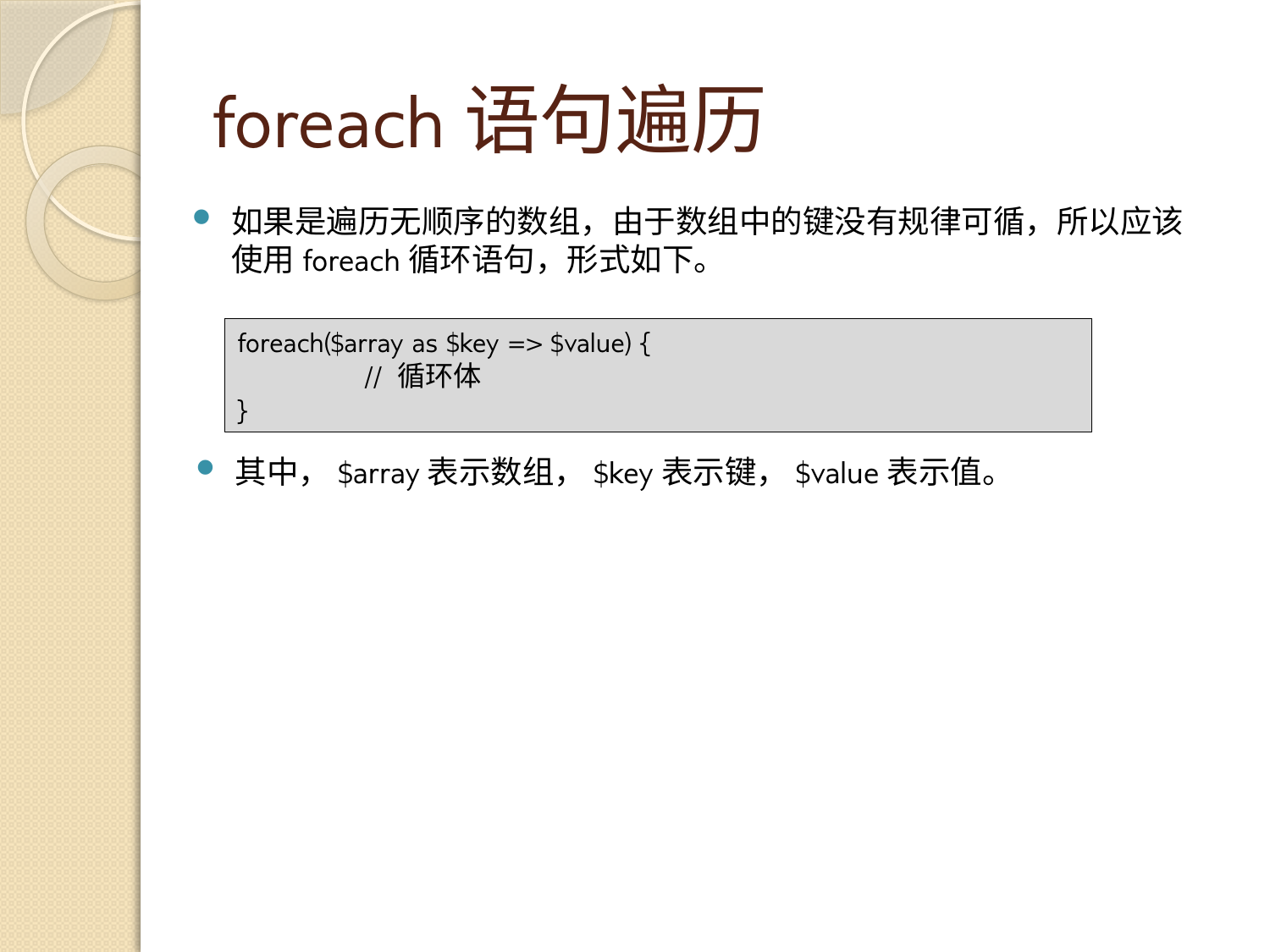

# foreach语句遍历
如果是遍历无顺序的数组，由于数组中的键没有规律可循，所以应该使用foreach循环语句，形式如下。
foreach($array as $key => $value) {
	// 循环体
}
其中，$array表示数组，$key表示键，$value表示值。